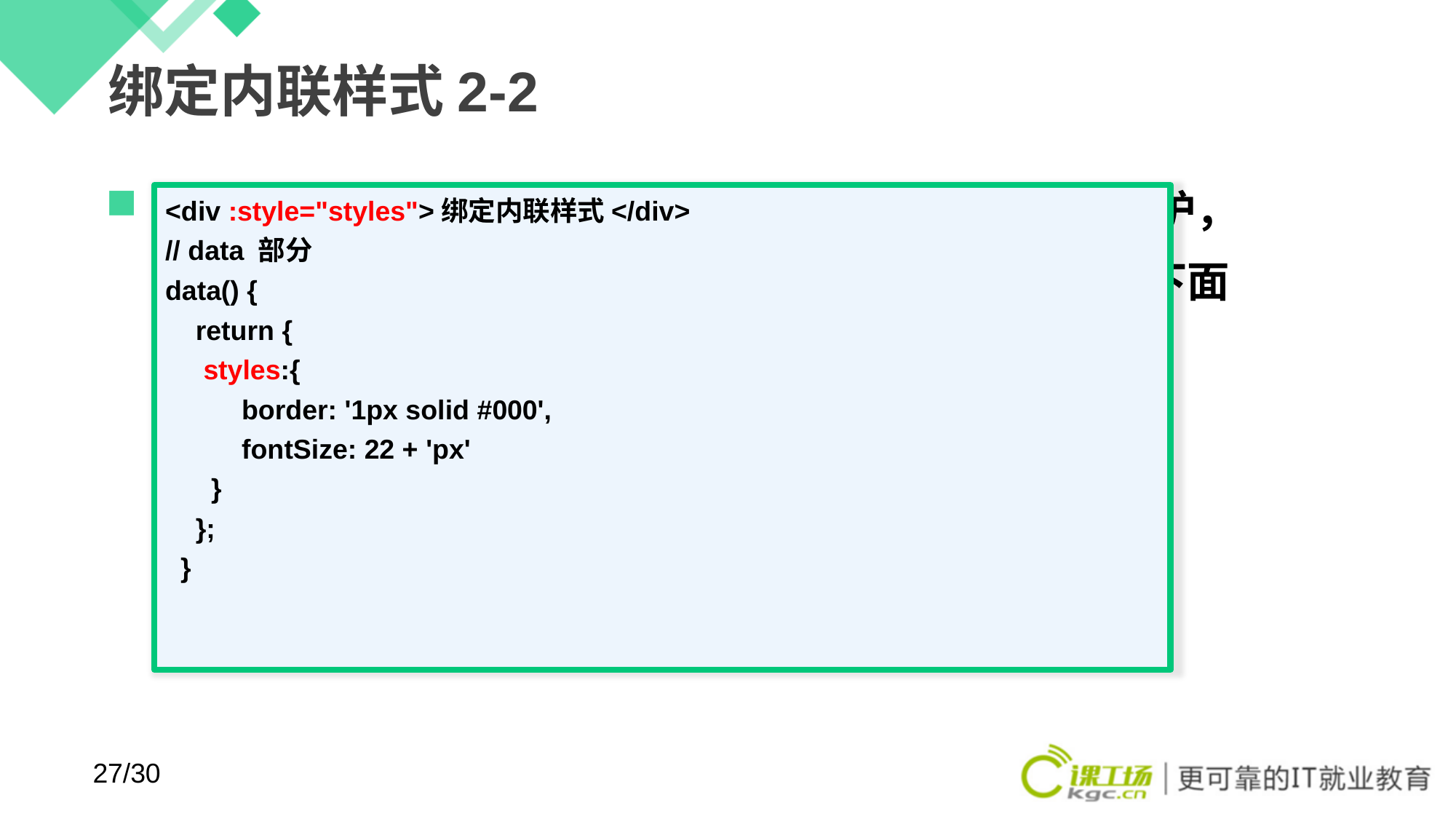

# 绑定内联样式2-2
大多数情况下，直接写一长串的样式不便于阅读和维护，实际的开发中一般是写在data或者computed里，下面以data的形式来改写
<div :style="styles">绑定内联样式</div>
// data 部分
data() {
    return {
     styles:{
          border: '1px solid #000',
          fontSize: 22 + 'px'
      }
    };
  }